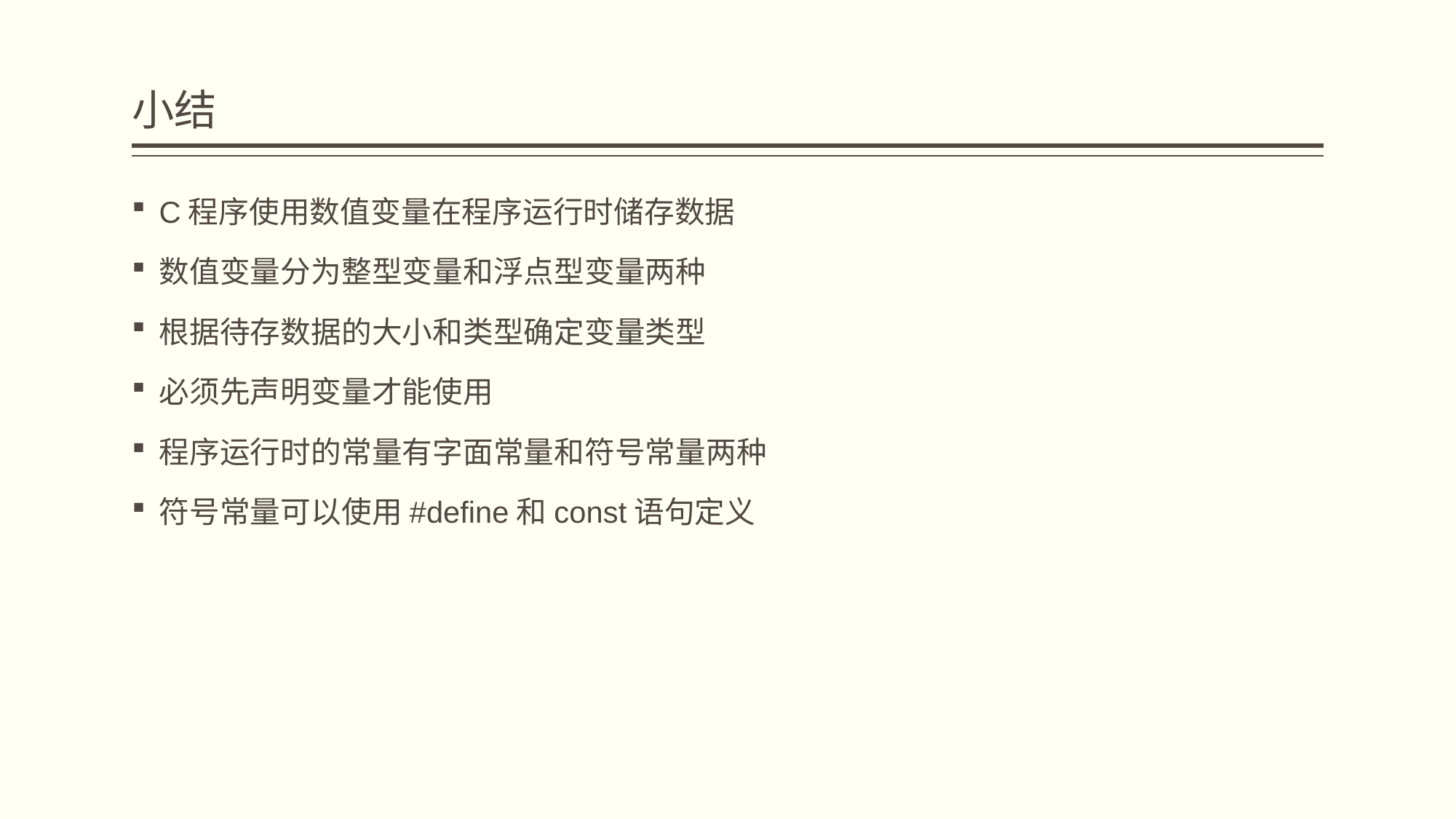

# 小结
C程序使用数值变量在程序运行时储存数据
数值变量分为整型变量和浮点型变量两种
根据待存数据的大小和类型确定变量类型
必须先声明变量才能使用
程序运行时的常量有字面常量和符号常量两种
符号常量可以使用#define和const语句定义